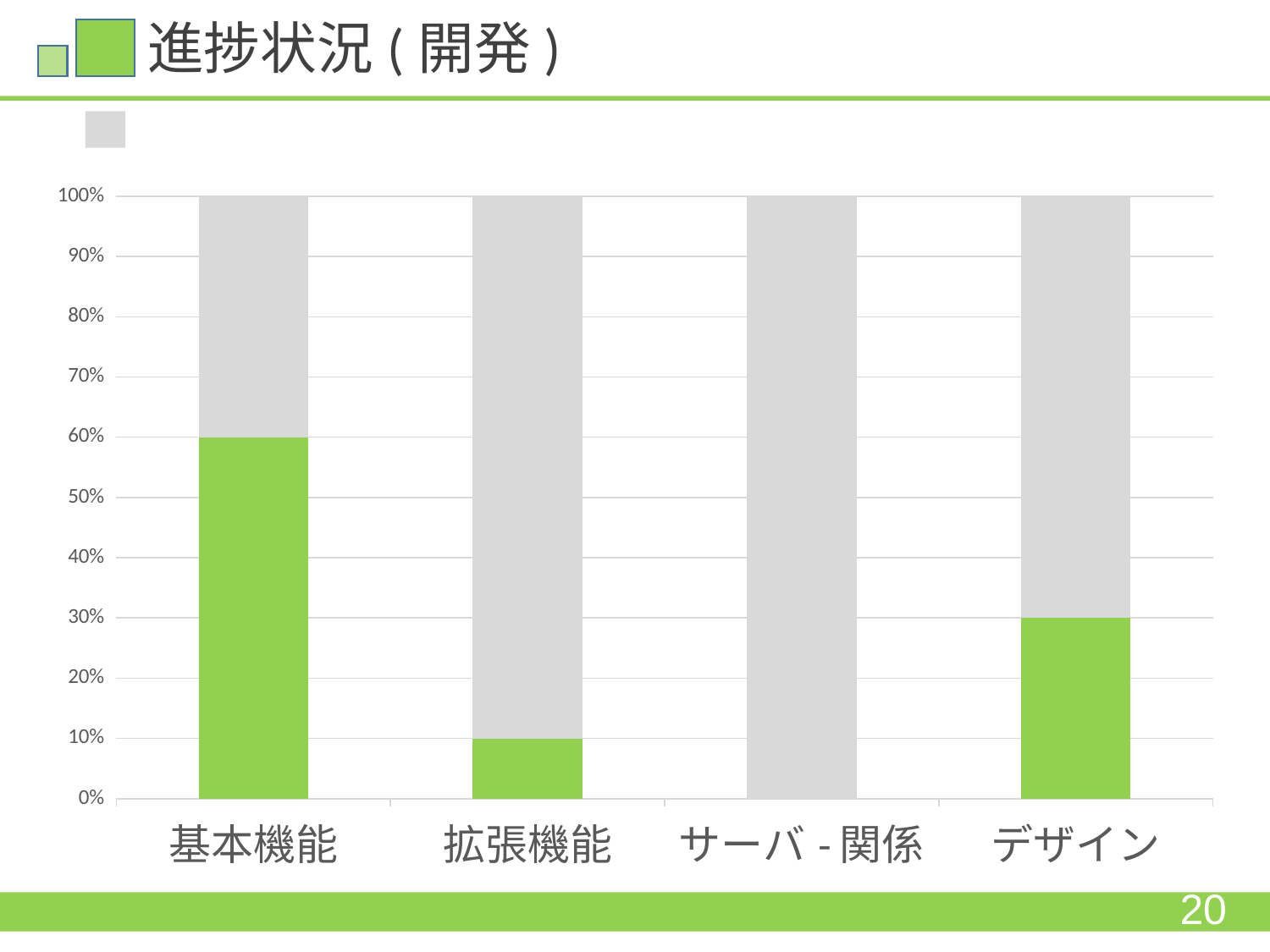

# 進捗状況(開発)

### Chart

| Category | 進捗 | 未完成 |
|---|---|---|
| 基本機能 | 60.0 | 40.0 |
| 拡張機能 | 10.0 | 90.0 |
| サーバ-関係 | 0.0 | 100.0 |
| デザイン | 30.0 | 70.0 |
20